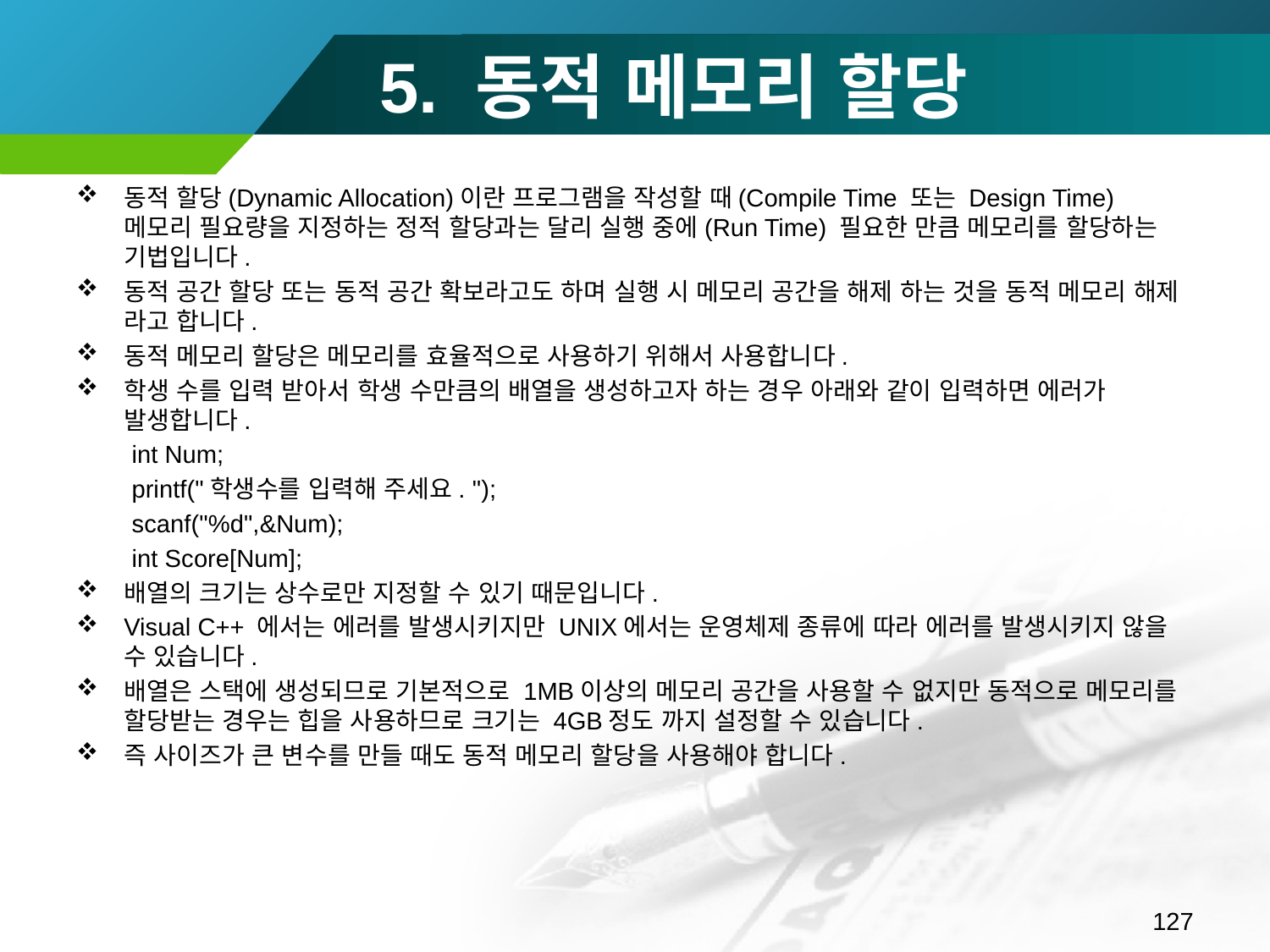

# 5. 동적 메모리 할당
동적 할당(Dynamic Allocation)이란 프로그램을 작성할 때(Compile Time 또는 Design Time) 메모리 필요량을 지정하는 정적 할당과는 달리 실행 중에(Run Time) 필요한 만큼 메모리를 할당하는 기법입니다.
동적 공간 할당 또는 동적 공간 확보라고도 하며 실행 시 메모리 공간을 해제 하는 것을 동적 메모리 해제 라고 합니다.
동적 메모리 할당은 메모리를 효율적으로 사용하기 위해서 사용합니다.
학생 수를 입력 받아서 학생 수만큼의 배열을 생성하고자 하는 경우 아래와 같이 입력하면 에러가 발생합니다.
int Num;
printf("학생수를 입력해 주세요. ");
scanf("%d",&Num);
int Score[Num];
배열의 크기는 상수로만 지정할 수 있기 때문입니다.
Visual C++ 에서는 에러를 발생시키지만 UNIX에서는 운영체제 종류에 따라 에러를 발생시키지 않을 수 있습니다.
배열은 스택에 생성되므로 기본적으로 1MB이상의 메모리 공간을 사용할 수 없지만 동적으로 메모리를 할당받는 경우는 힙을 사용하므로 크기는 4GB정도 까지 설정할 수 있습니다.
즉 사이즈가 큰 변수를 만들 때도 동적 메모리 할당을 사용해야 합니다.
127